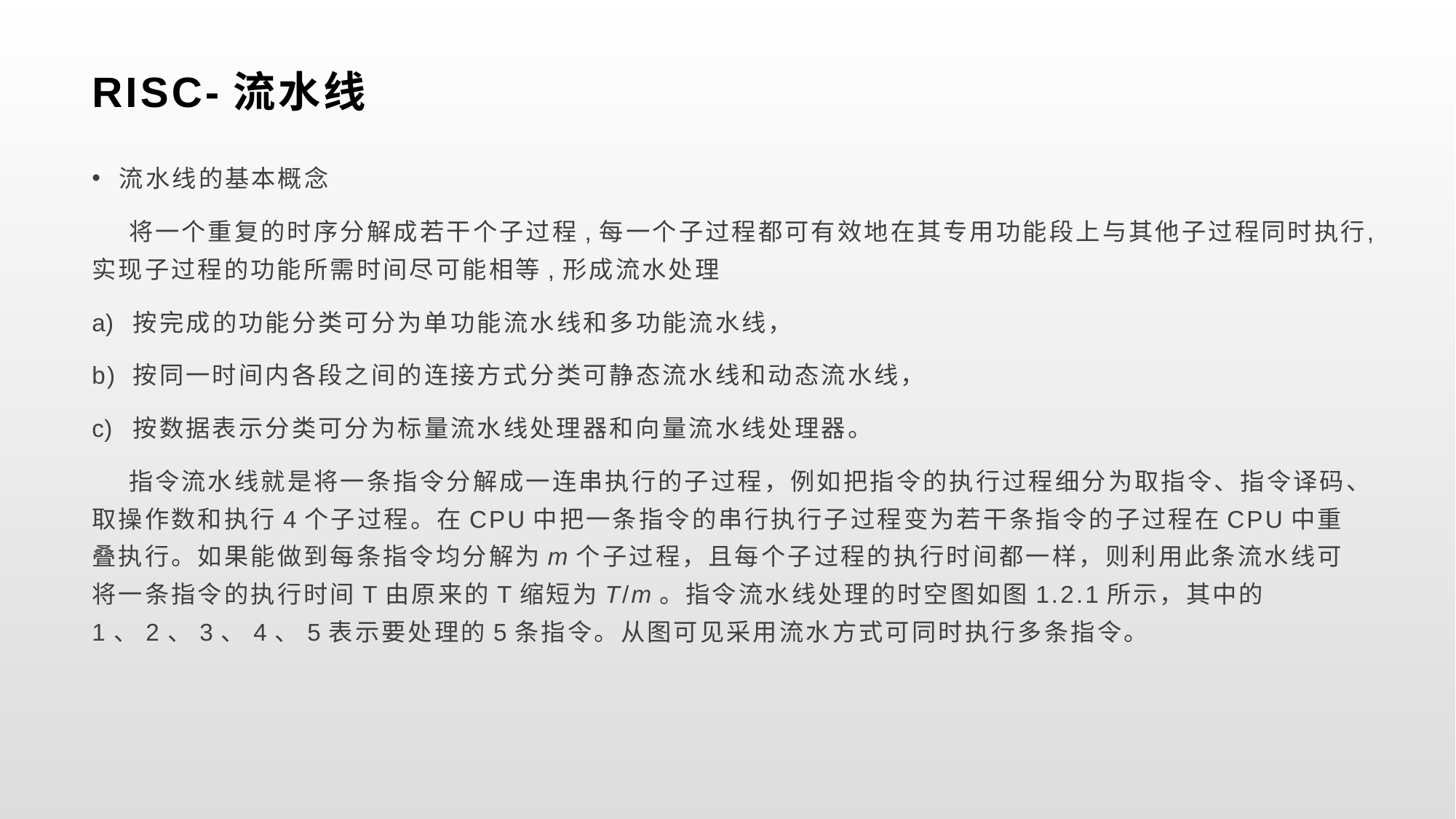

# RISC-流水线
流水线的基本概念
    将一个重复的时序分解成若干个子过程,每一个子过程都可有效地在其专用功能段上与其他子过程同时执行,实现子过程的功能所需时间尽可能相等,形成流水处理
按完成的功能分类可分为单功能流水线和多功能流水线，
按同一时间内各段之间的连接方式分类可静态流水线和动态流水线，
按数据表示分类可分为标量流水线处理器和向量流水线处理器。
    指令流水线就是将一条指令分解成一连串执行的子过程，例如把指令的执行过程细分为取指令、指令译码、取操作数和执行4个子过程。在CPU中把一条指令的串行执行子过程变为若干条指令的子过程在CPU中重叠执行。如果能做到每条指令均分解为m个子过程，且每个子过程的执行时间都一样，则利用此条流水线可将一条指令的执行时间T由原来的T缩短为T/m。指令流水线处理的时空图如图1.2.1所示，其中的1、2、3、4、5表示要处理的5条指令。从图可见采用流水方式可同时执行多条指令。